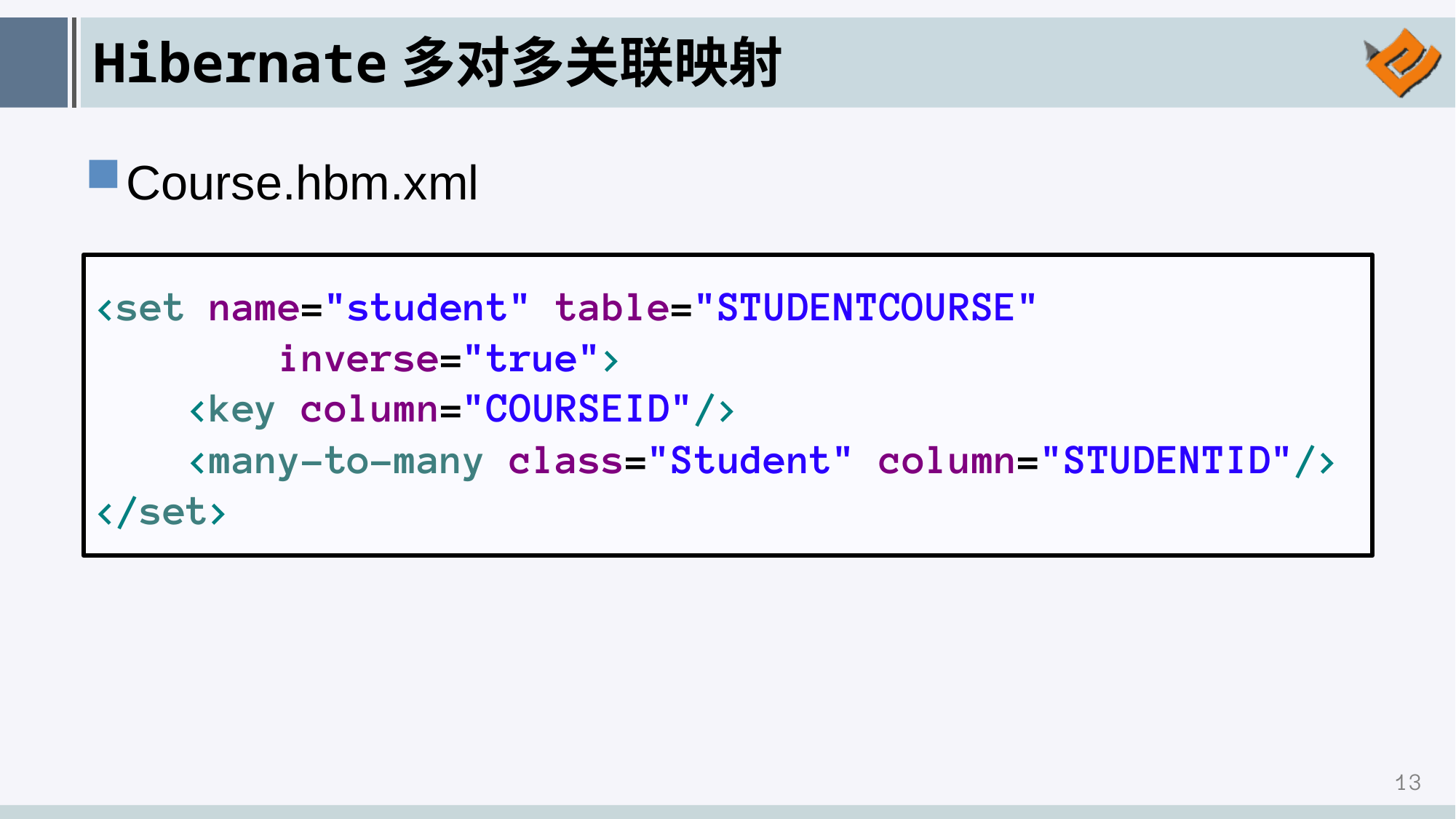

# Hibernate多对多关联映射
Course.hbm.xml
<set name="student" table="STUDENTCOURSE"
        inverse="true">
    <key column="COURSEID"/>
    <many-to-many class="Student" column="STUDENTID"/>
</set>